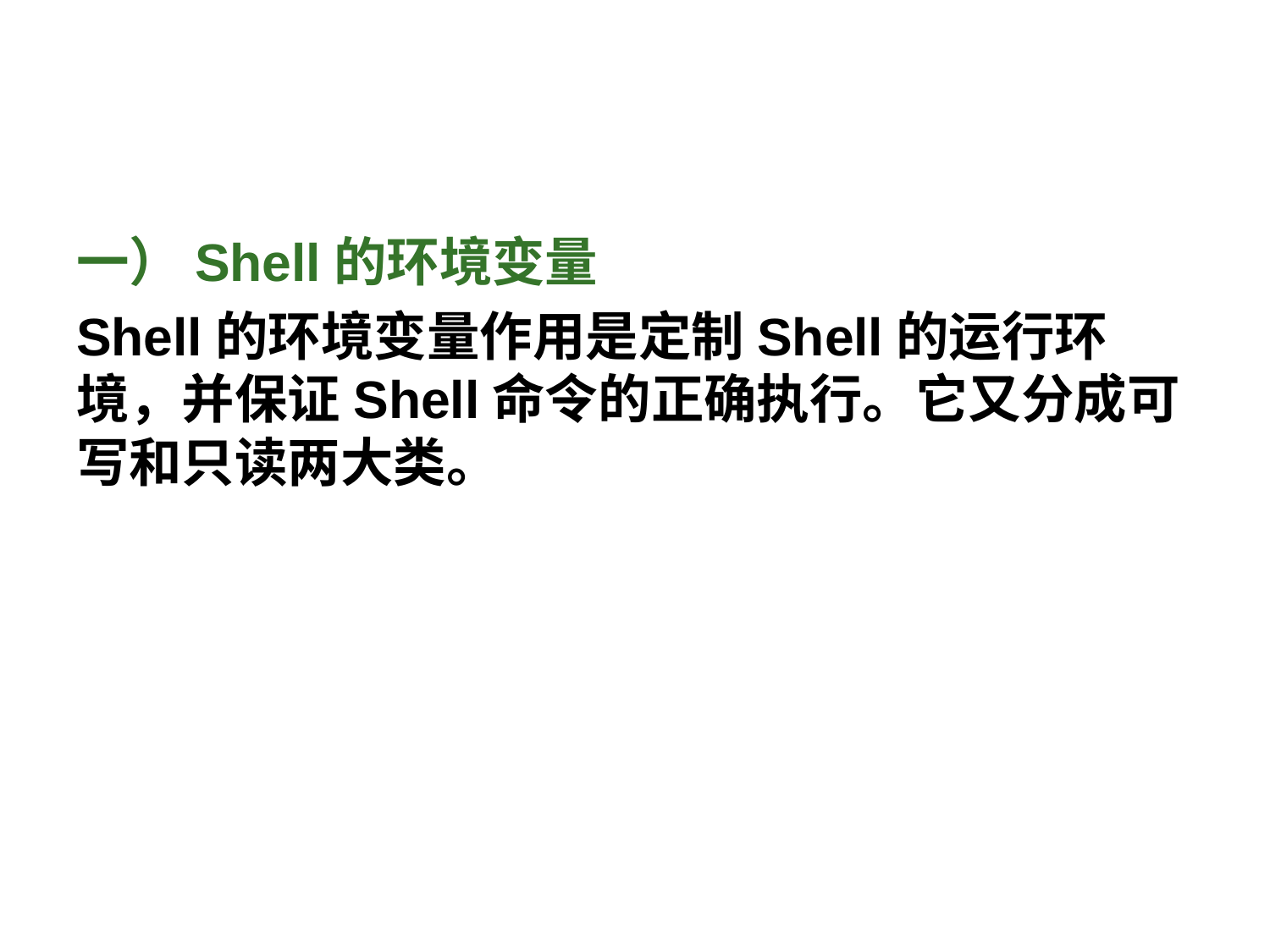

一）Shell的环境变量
Shell的环境变量作用是定制Shell的运行环境，并保证Shell命令的正确执行。它又分成可写和只读两大类。